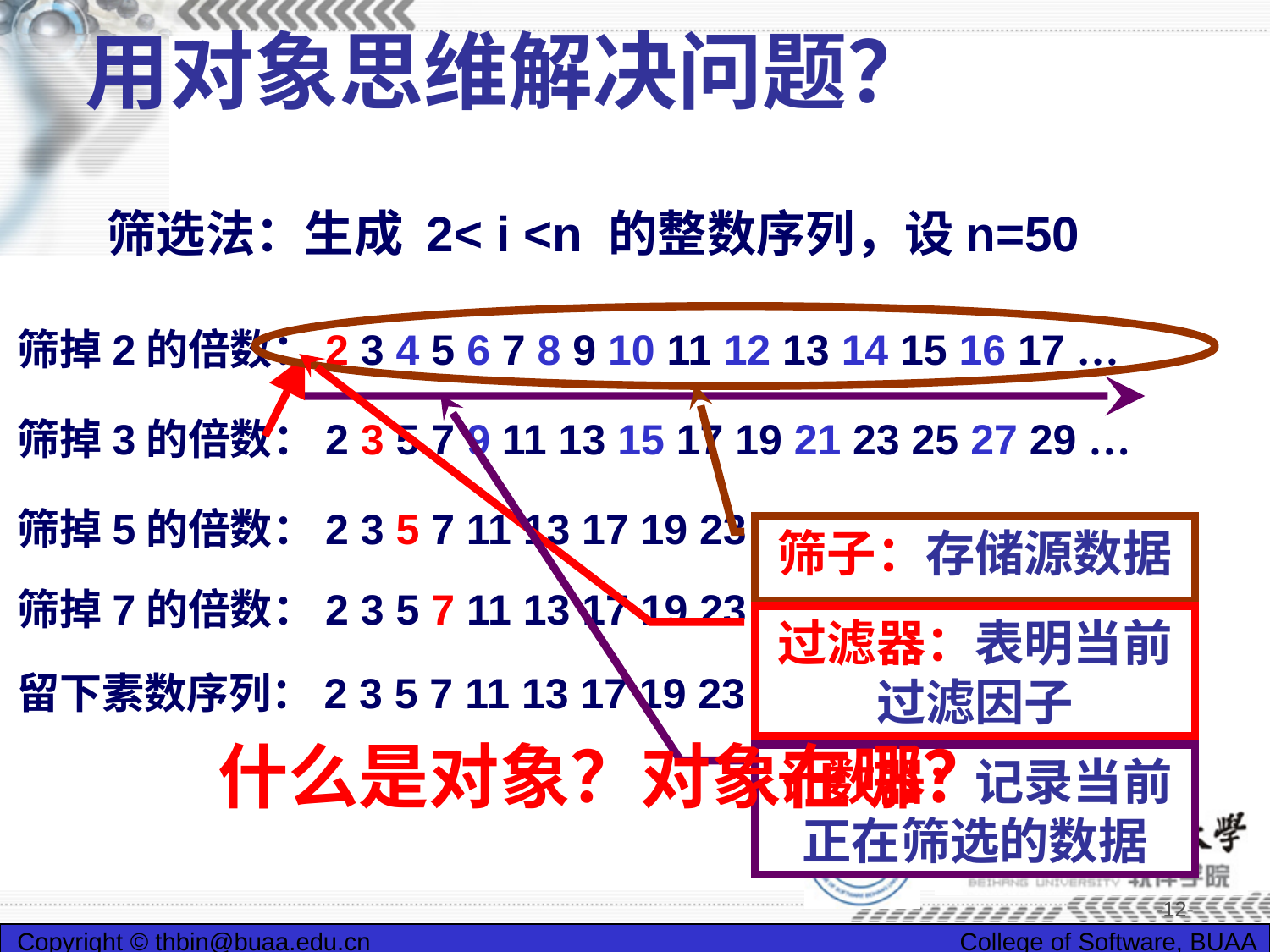

# 用对象思维解决问题？
筛选法：生成 2< i <n 的整数序列，设n=50

筛掉2的倍数：2 3 4 5 6 7 8 9 10 11 12 13 14 15 16 17 …

筛掉3的倍数：2 3 5 7 9 11 13 15 17 19 21 23 25 27 29 …
筛掉5的倍数：2 3 5 7 11 13 17 19 23 25 29 31 35 37 41 …
筛子：存储源数据
筛掉7的倍数：2 3 5 7 11 13 17 19 23 29 31 37 41 43 47 49
过滤器：表明当前过滤因子
留下素数序列：2 3 5 7 11 13 17 19 23 29 31 37 41 43 47
什么是对象？对象在哪？
计数器：记录当前正在筛选的数据
-12-